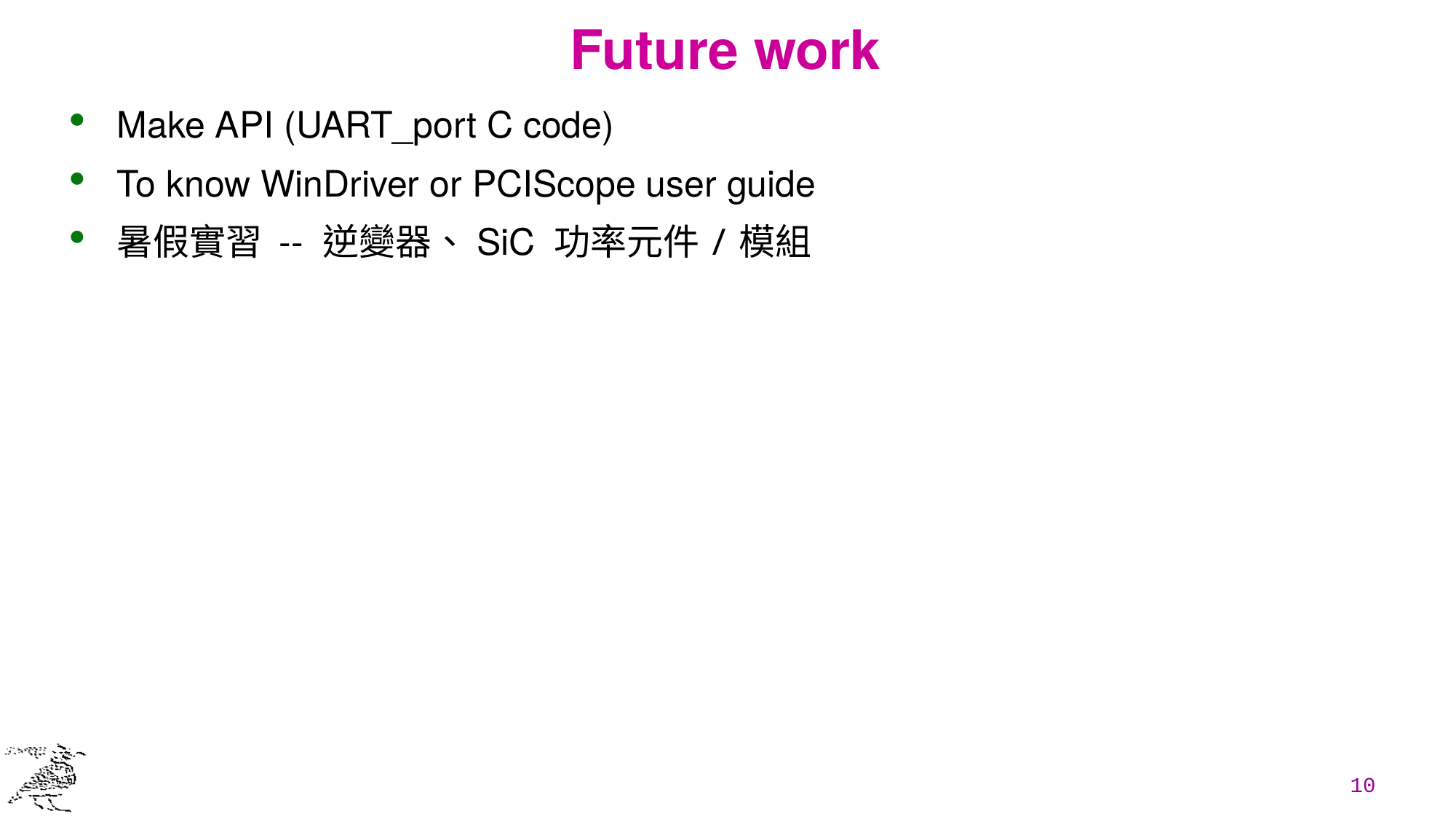

# Future work
Make API (UART_port C code)
To know WinDriver or PCIScope user guide
暑假實習 -- 逆變器、SiC 功率元件/模組

10